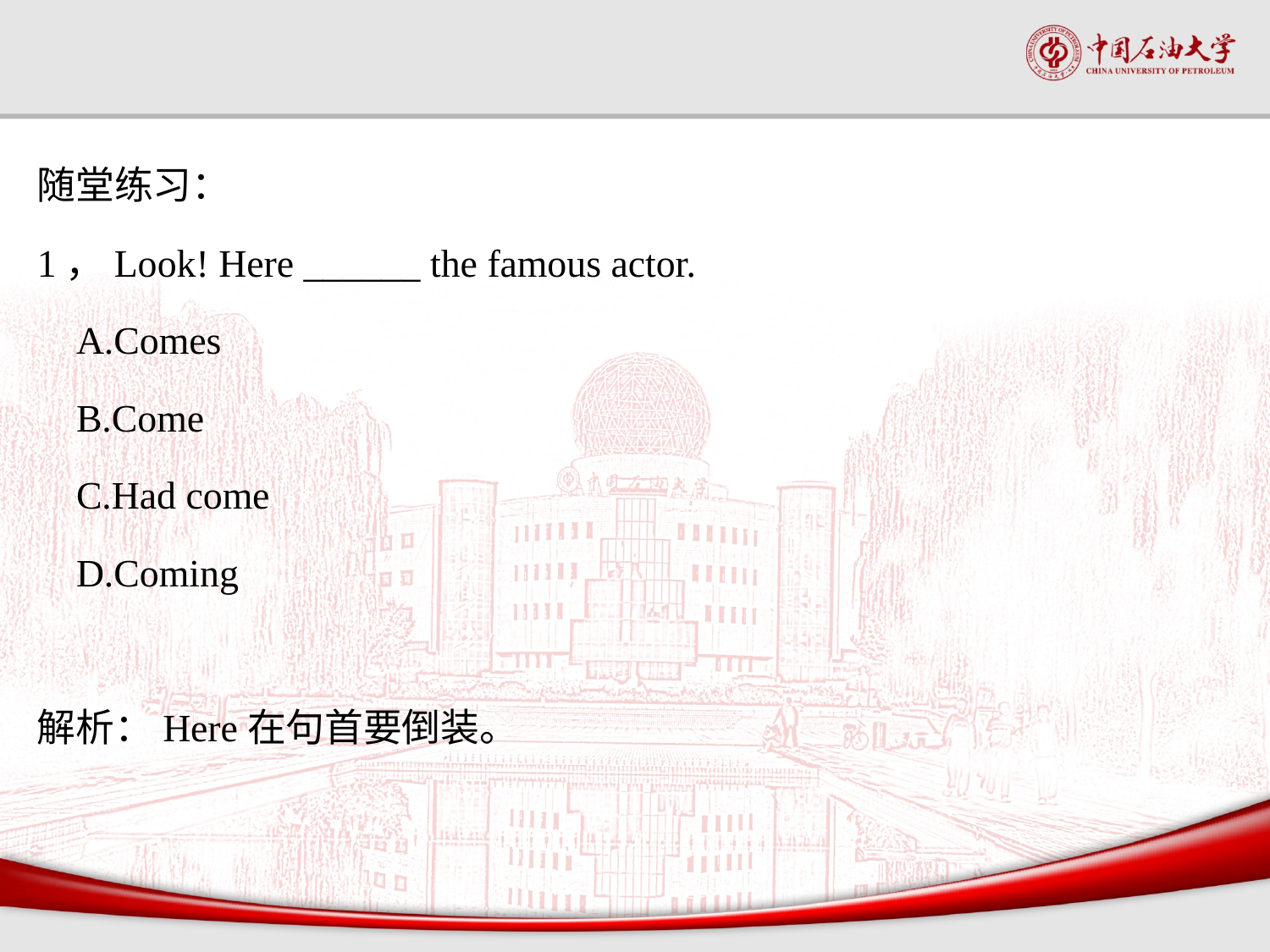

#
随堂练习：
1，Look! Here ______ the famous actor.
    A.Comes
    B.Come
    C.Had come
    D.Coming

解析：Here在句首要倒装。